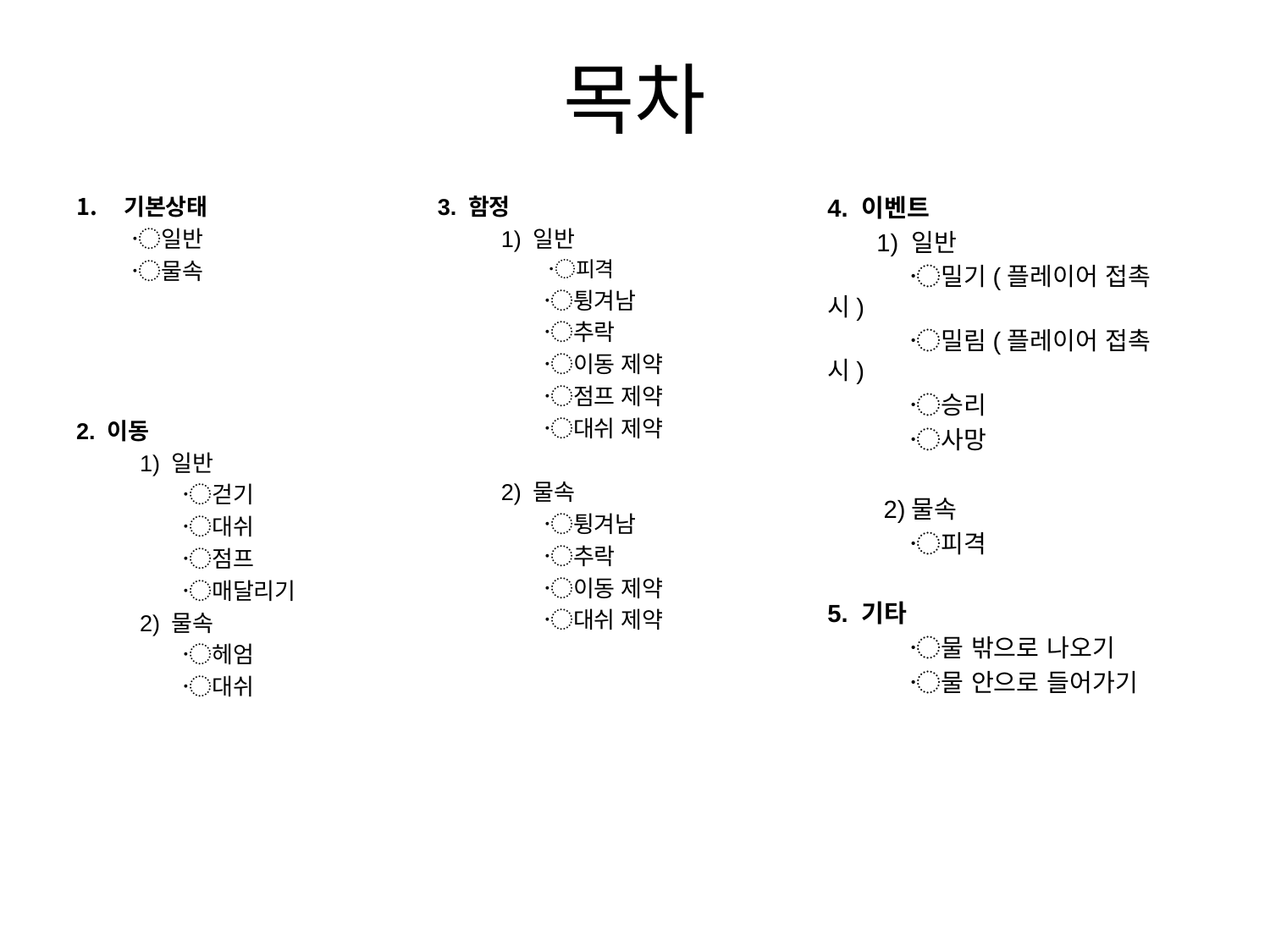

# 목차
4. 이벤트
       1) 일반
           〮밀기(플레이어 접촉 시)
           〮밀림(플레이어 접촉 시)
           〮승리
           〮사망

        2)물속
           〮피격

5. 기타
           〮물 밖으로 나오기
           〮물 안으로 들어가기

3. 함정
          1) 일반
                  〮피격
                〮튕겨남
                〮추락
                〮이동 제약
                〮점프 제약
                〮대쉬 제약

          2) 물속
                〮튕겨남
                〮추락
                〮이동 제약
                〮대쉬 제약

기본상태
        〮일반
        〮물속

2. 이동
          1) 일반
                〮걷기
                〮대쉬
                〮점프
                〮매달리기
          2) 물속
                〮헤엄
                〮대쉬